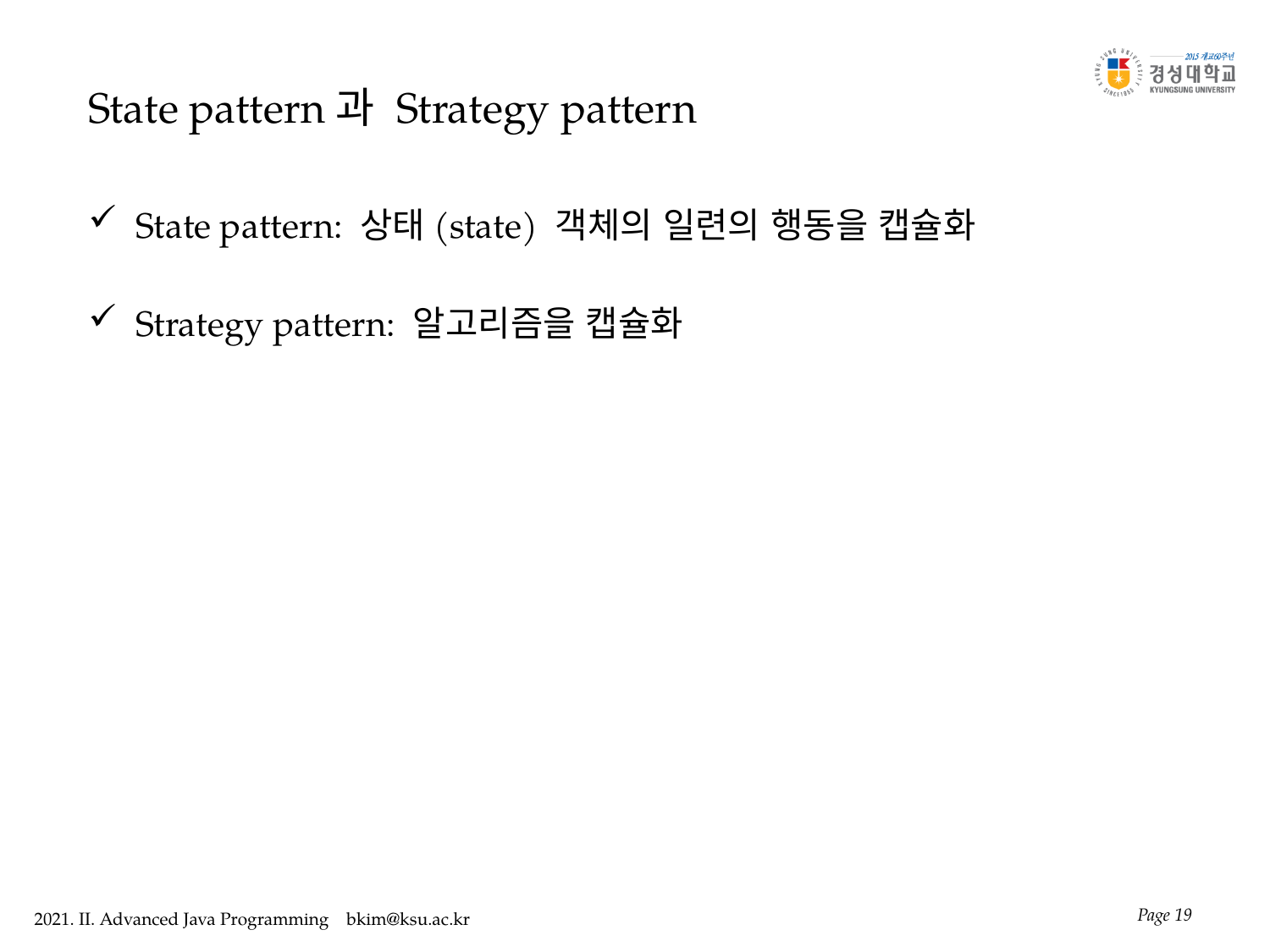

# State pattern과 Strategy pattern
State pattern: 상태(state) 객체의 일련의 행동을 캡슐화

Strategy pattern: 알고리즘을 캡슐화
Page 19